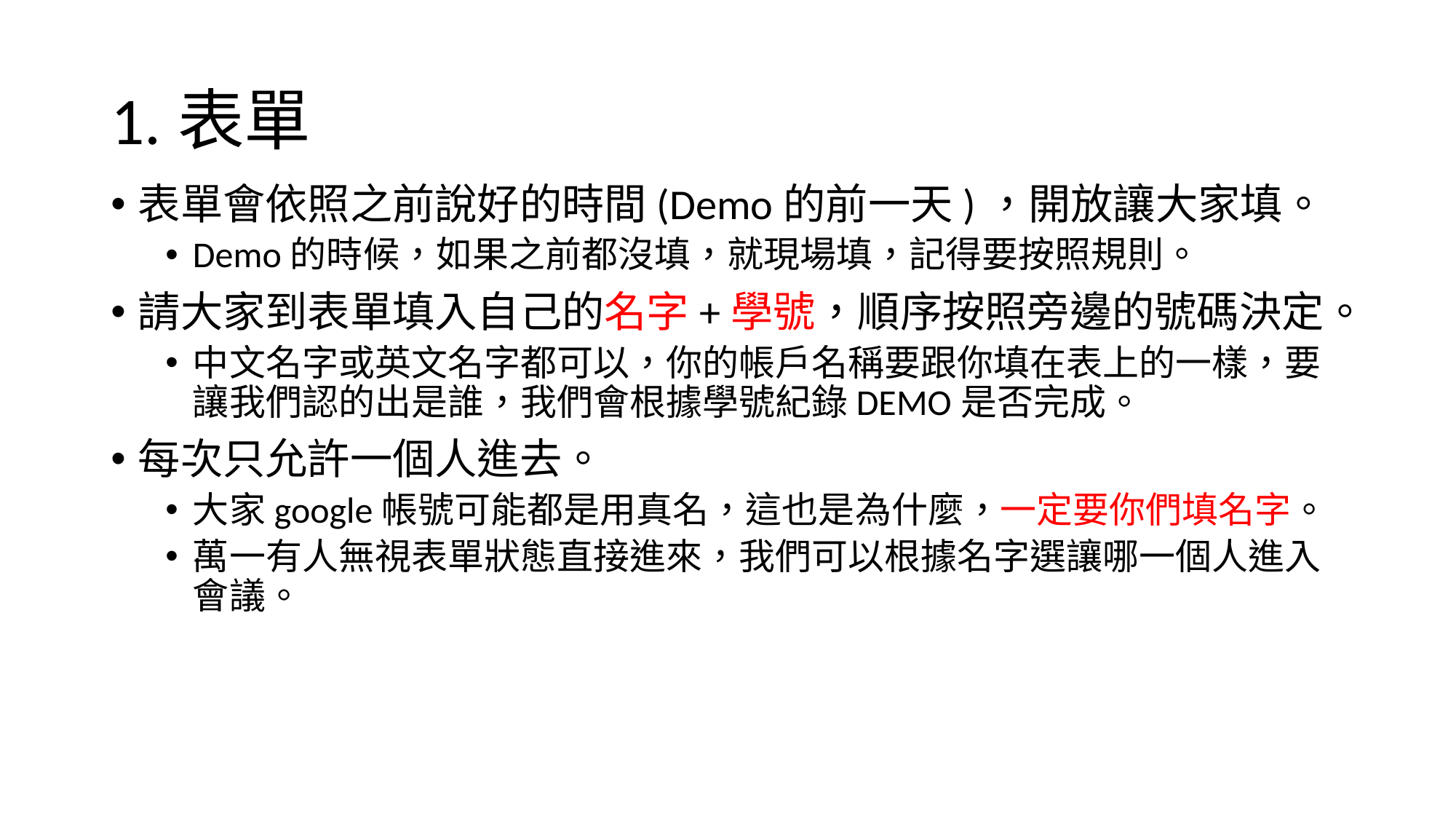

# 1.表單
表單會依照之前說好的時間(Demo的前一天)，開放讓大家填。
Demo的時候，如果之前都沒填，就現場填，記得要按照規則。
請大家到表單填入自己的名字+學號，順序按照旁邊的號碼決定。
中文名字或英文名字都可以，你的帳戶名稱要跟你填在表上的一樣，要讓我們認的出是誰，我們會根據學號紀錄DEMO是否完成。
每次只允許一個人進去。
大家google帳號可能都是用真名，這也是為什麼，一定要你們填名字。
萬一有人無視表單狀態直接進來，我們可以根據名字選讓哪一個人進入會議。